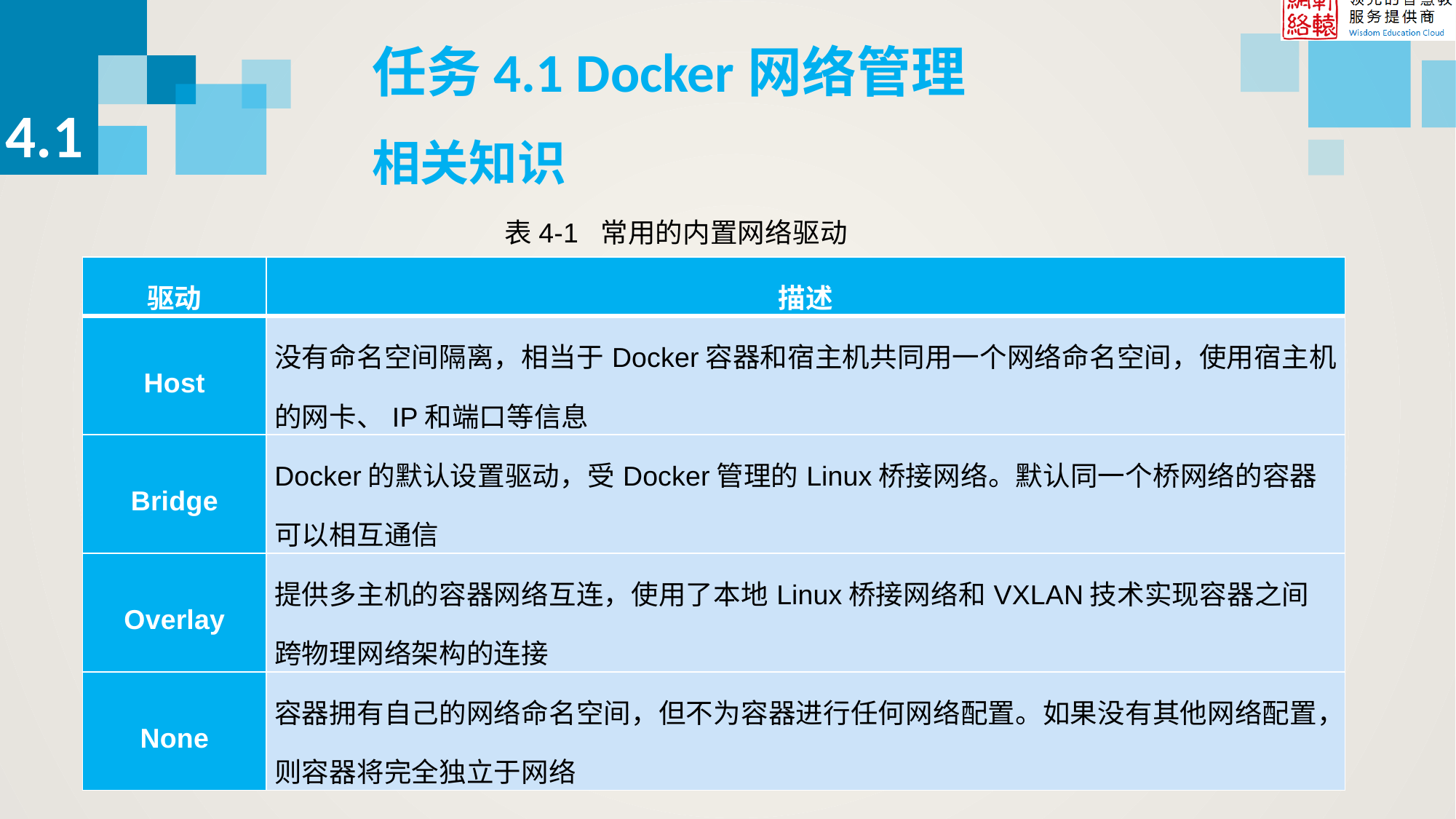

任务4.1 Docker网络管理
4.1
相关知识
表4-1  常用的内置网络驱动
| 驱动 | 描述 |
| --- | --- |
| Host | 没有命名空间隔离，相当于Docker容器和宿主机共同用一个网络命名空间，使用宿主机的网卡、IP和端口等信息 |
| Bridge | Docker的默认设置驱动，受Docker管理的Linux桥接网络。默认同一个桥网络的容器可以相互通信 |
| Overlay | 提供多主机的容器网络互连，使用了本地Linux桥接网络和VXLAN技术实现容器之间跨物理网络架构的连接 |
| None | 容器拥有自己的网络命名空间，但不为容器进行任何网络配置。如果没有其他网络配置，则容器将完全独立于网络 |